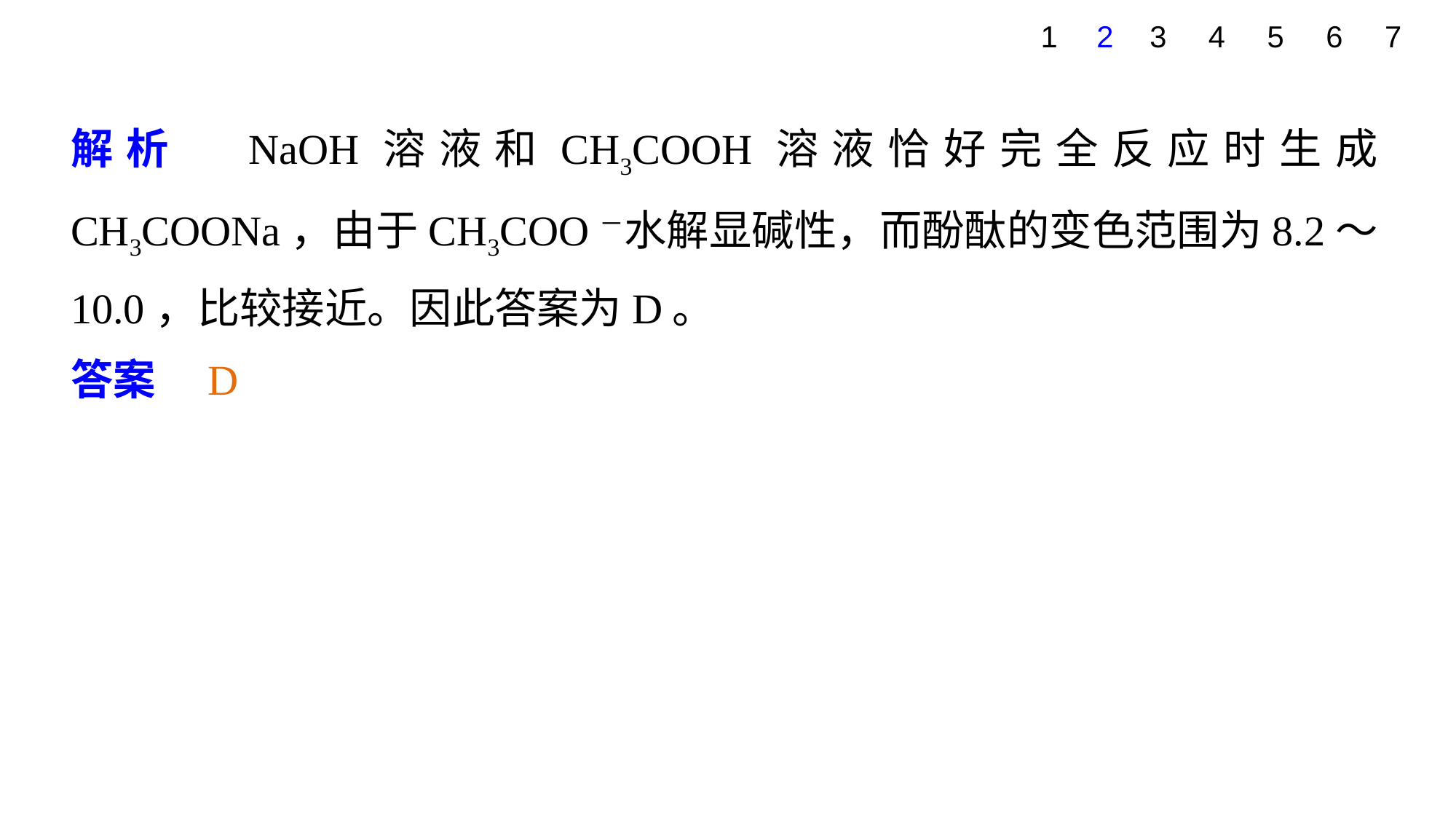

7
1
2
3
4
5
6
解析　NaOH溶液和CH3COOH溶液恰好完全反应时生成CH3COONa，由于CH3COO－水解显碱性，而酚酞的变色范围为8.2～10.0，比较接近。因此答案为D。
答案　D